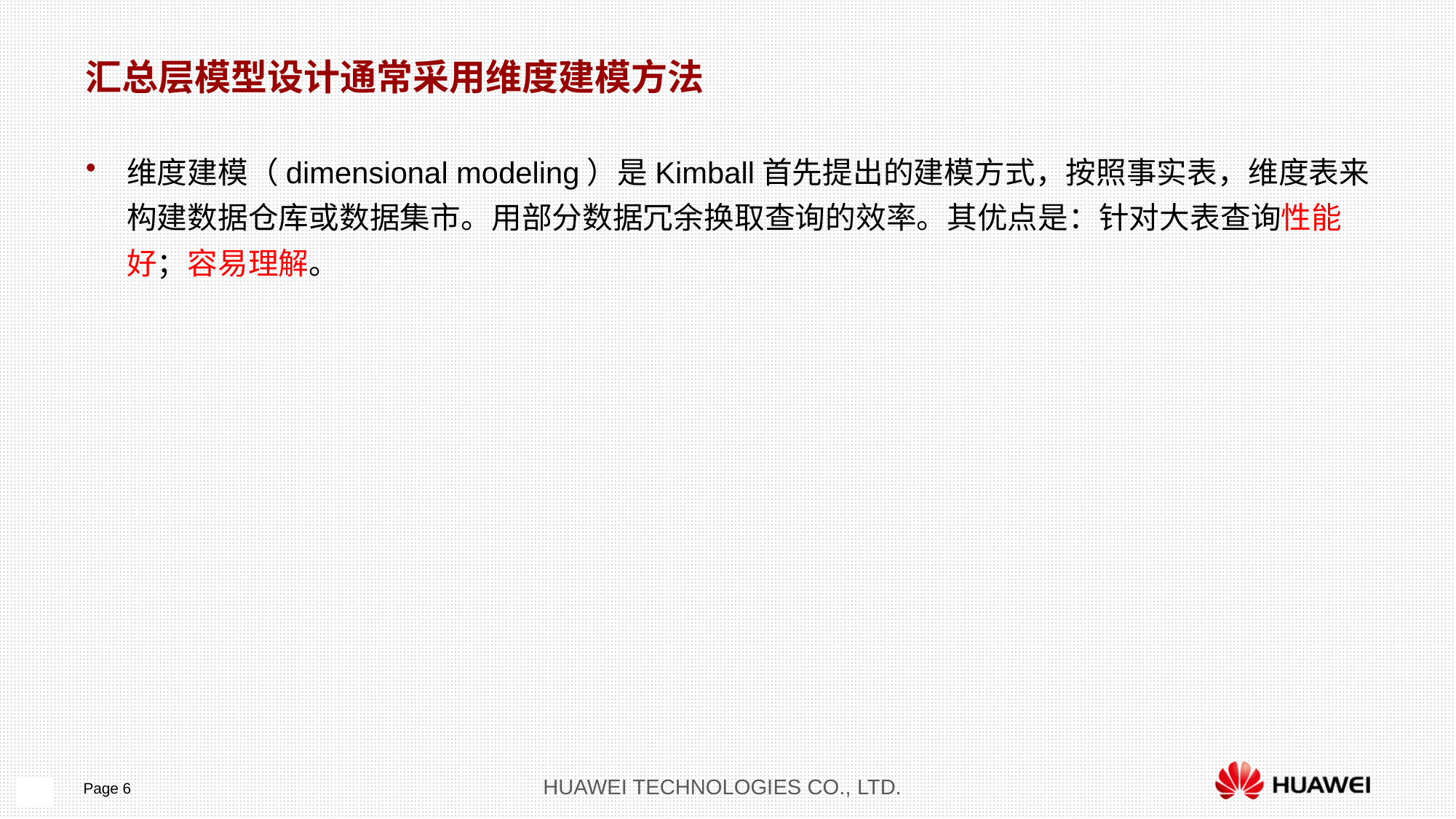

# 汇总层模型设计通常采用维度建模方法
维度建模（dimensional modeling）是Kimball首先提出的建模方式，按照事实表，维度表来构建数据仓库或数据集市。用部分数据冗余换取查询的效率。其优点是：针对大表查询性能好；容易理解。